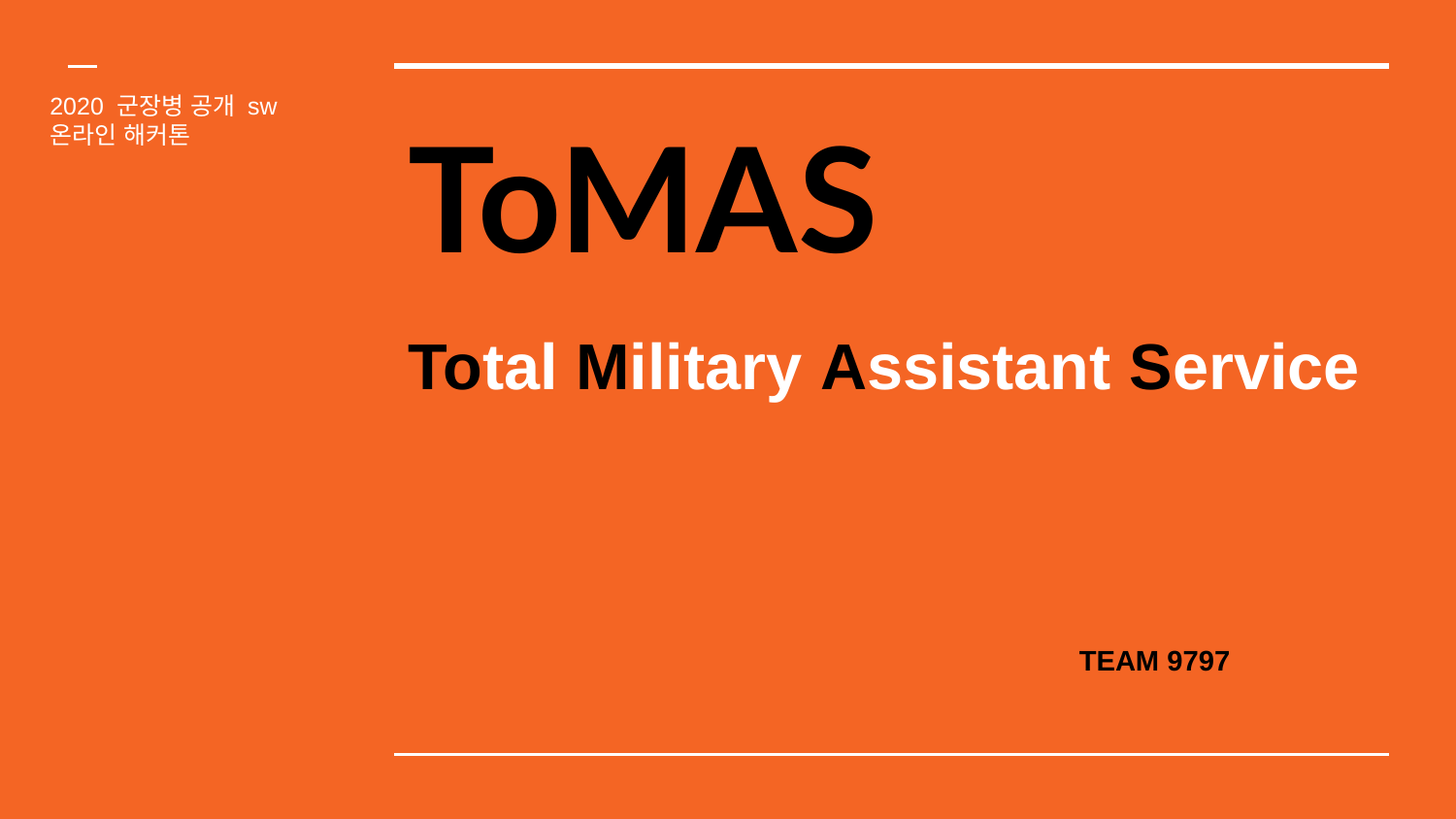

2020 군장병 공개 sw 온라인 해커톤
ToMAS
# Total Military Assistant Service
TEAM 9797